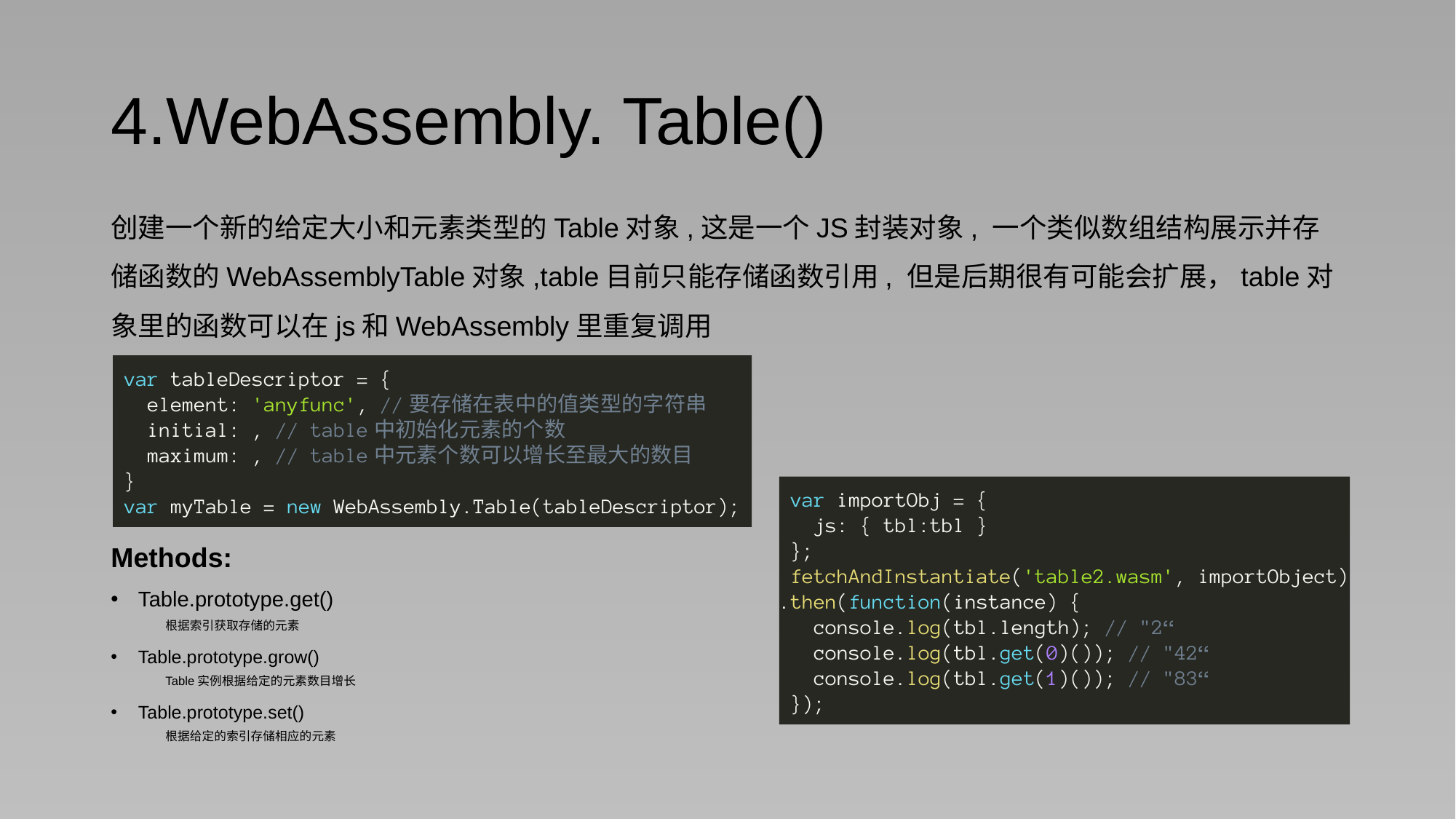

# 4.WebAssembly. Table()
创建一个新的给定大小和元素类型的Table对象,这是一个JS封装对象, 一个类似数组结构展示并存储函数的WebAssemblyTable对象,table目前只能存储函数引用, 但是后期很有可能会扩展，table对象里的函数可以在js和WebAssembly里重复调用
 var tableDescriptor = {
   element: 'anyfunc', //要存储在表中的值类型的字符串
   initial: , // table中初始化元素的个数
   maximum: , // table中元素个数可以增长至最大的数目
 }
 var myTable = new WebAssembly.Table(tableDescriptor);
 var importObj = {
   js: { tbl:tbl }
 };
 fetchAndInstantiate('table2.wasm', importObject)
.then(function(instance) {
   console.log(tbl.length); // "2“
   console.log(tbl.get(0)()); // "42“
   console.log(tbl.get(1)()); // "83“
 });
Methods:
Table.prototype.get()
根据索引获取存储的元素
Table.prototype.grow()
Table实例根据给定的元素数目增长
Table.prototype.set()
根据给定的索引存储相应的元素